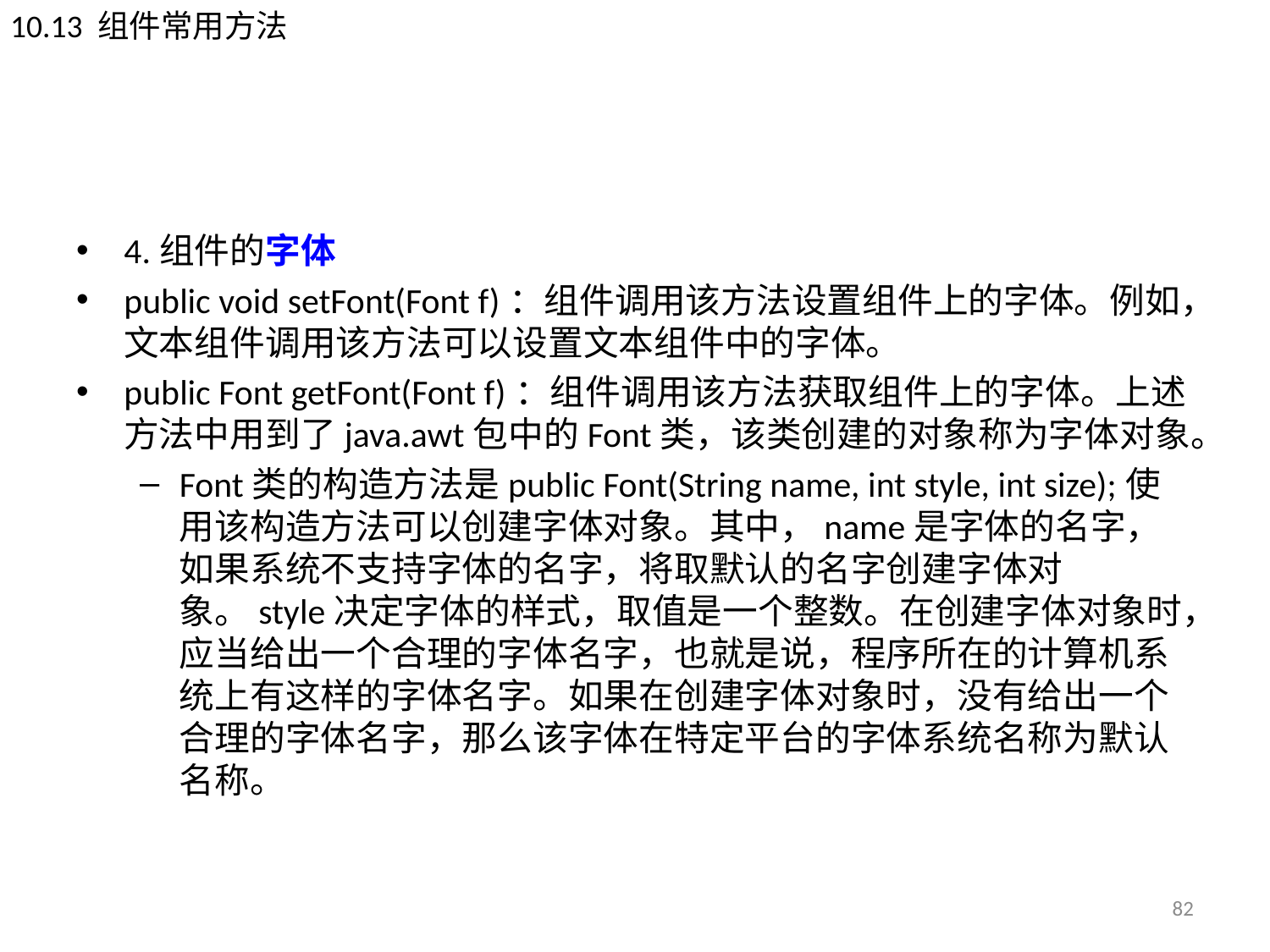

10.13 组件常用方法
#
4.组件的字体
public void setFont(Font f)：组件调用该方法设置组件上的字体。例如，文本组件调用该方法可以设置文本组件中的字体。
public Font getFont(Font f)：组件调用该方法获取组件上的字体。上述方法中用到了java.awt包中的Font类，该类创建的对象称为字体对象。
Font类的构造方法是public Font(String name, int style, int size);使用该构造方法可以创建字体对象。其中，name是字体的名字，如果系统不支持字体的名字，将取默认的名字创建字体对象。style决定字体的样式，取值是一个整数。在创建字体对象时，应当给出一个合理的字体名字，也就是说，程序所在的计算机系统上有这样的字体名字。如果在创建字体对象时，没有给出一个合理的字体名字，那么该字体在特定平台的字体系统名称为默认名称。
82